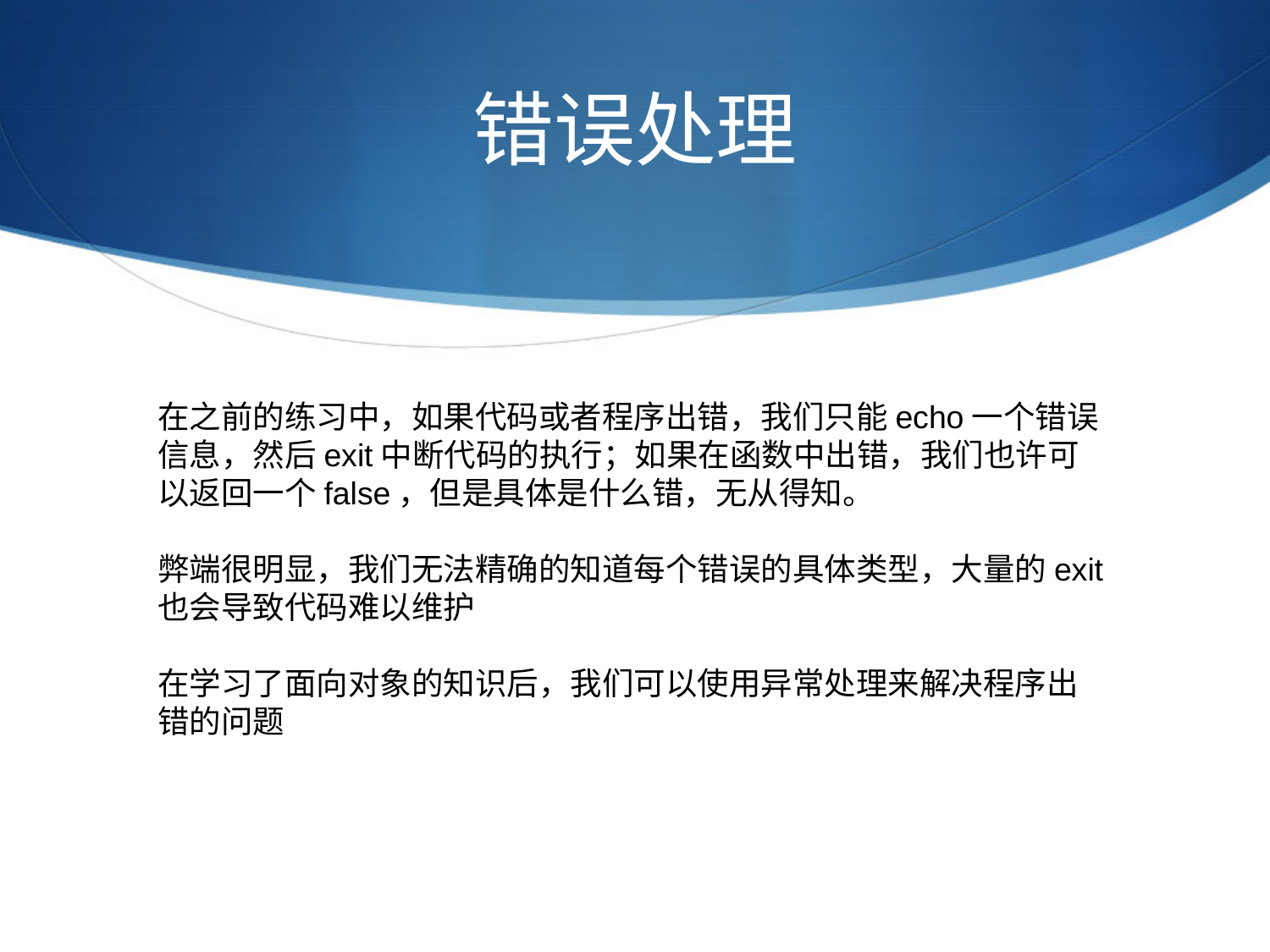

# 错误处理
在之前的练习中，如果代码或者程序出错，我们只能echo一个错误信息，然后exit中断代码的执行；如果在函数中出错，我们也许可以返回一个false，但是具体是什么错，无从得知。

弊端很明显，我们无法精确的知道每个错误的具体类型，大量的exit也会导致代码难以维护

在学习了面向对象的知识后，我们可以使用异常处理来解决程序出错的问题